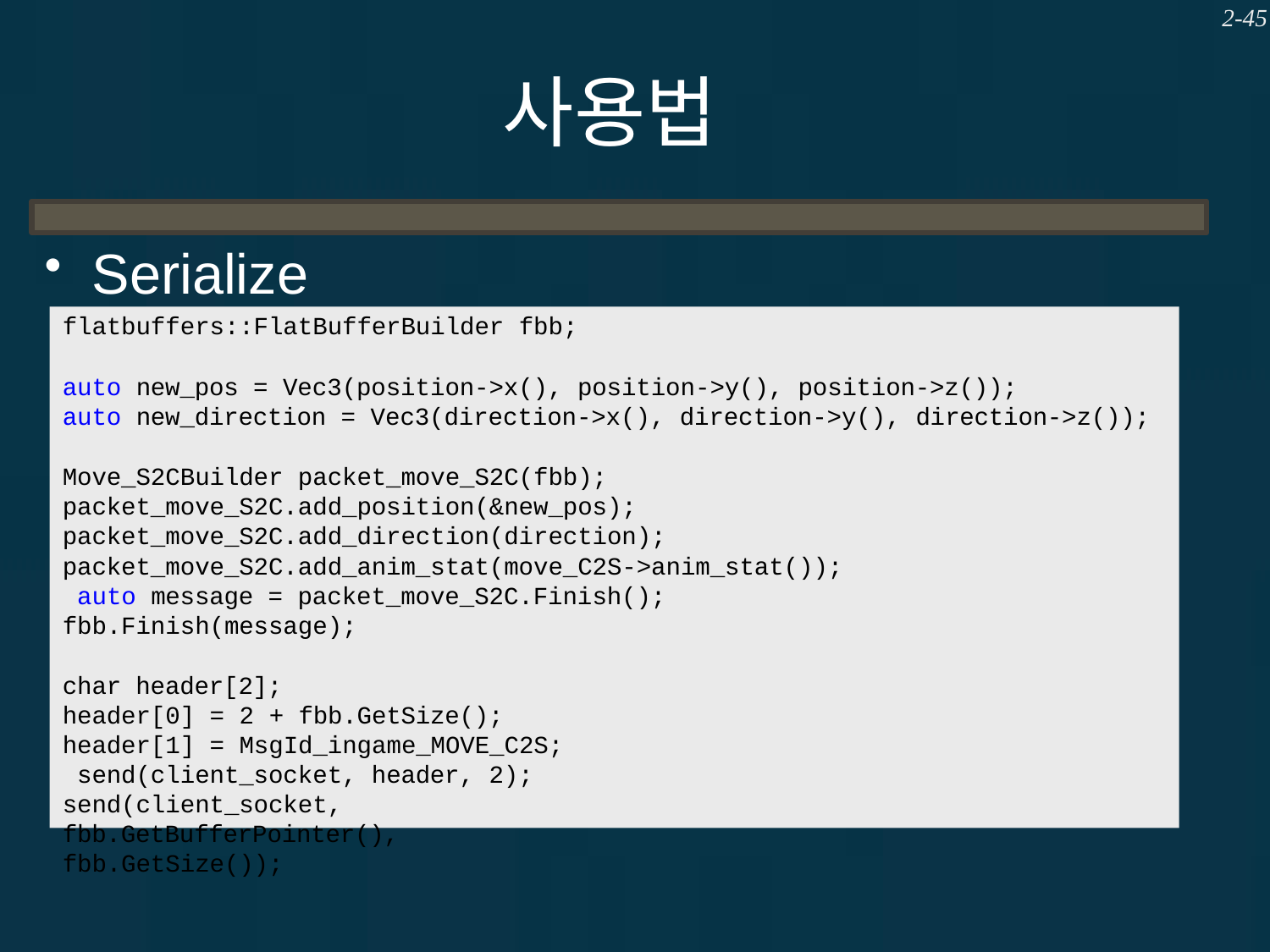

2-45
# 사용법

Serialize

flatbuffers::FlatBufferBuilder fbb;

auto new_pos = Vec3(position->x(), position->y(), position->z());
auto new_direction = Vec3(direction->x(), direction->y(), direction->z());

Move_S2CBuilder packet_move_S2C(fbb);
packet_move_S2C.add_position(&new_pos);
packet_move_S2C.add_direction(direction);
packet_move_S2C.add_anim_stat(move_C2S->anim_stat());  auto message = packet_move_S2C.Finish();
fbb.Finish(message);

char header[2];
header[0] = 2 + fbb.GetSize();  header[1] = MsgId_ingame_MOVE_C2S;  send(client_socket, header, 2);
send(client_socket, fbb.GetBufferPointer(), fbb.GetSize());